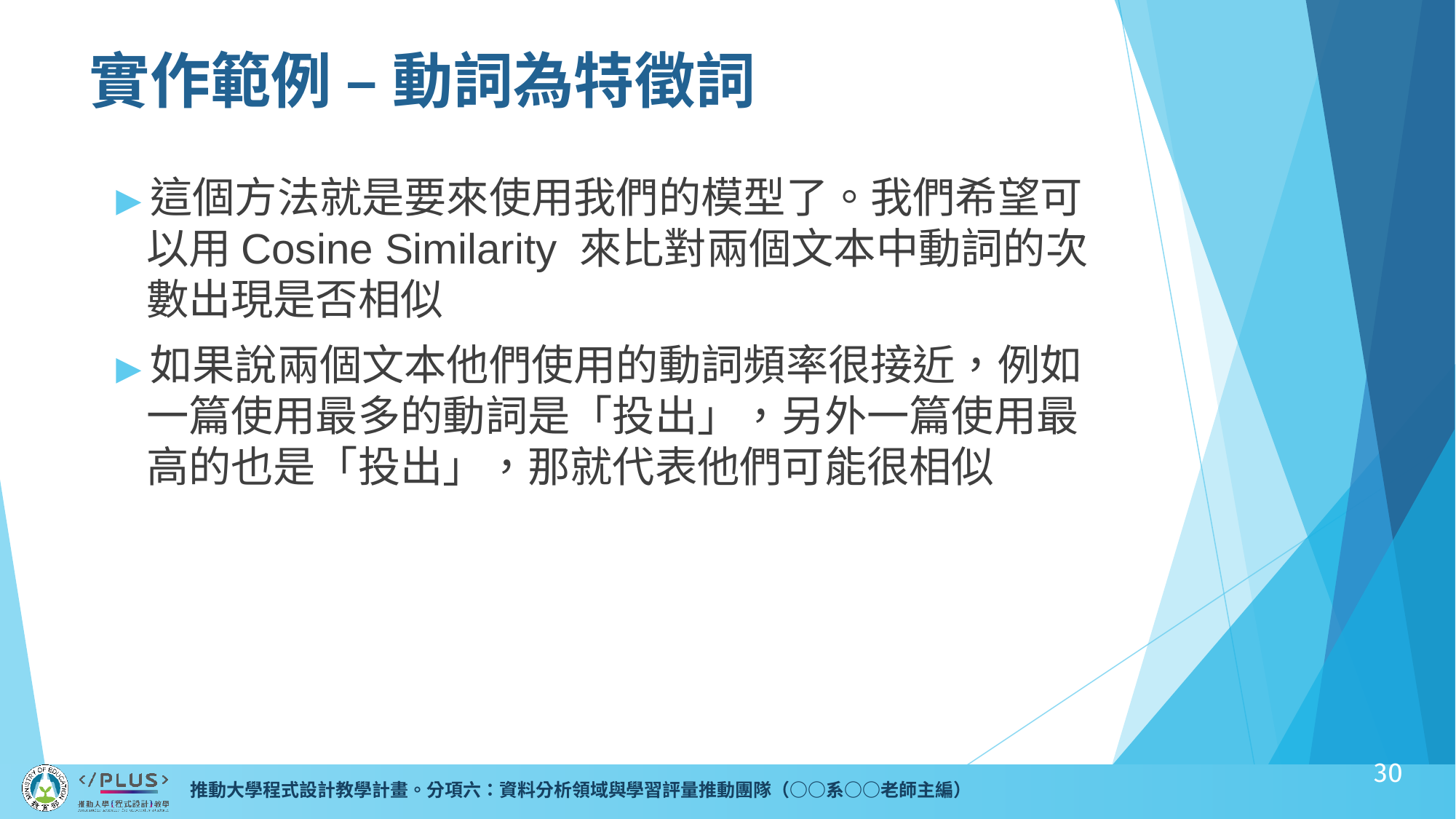

# 實作範例 – 動詞為特徵詞
這個方法就是要來使用我們的模型了。我們希望可以用Cosine Similarity 來比對兩個文本中動詞的次數出現是否相似
如果說兩個文本他們使用的動詞頻率很接近，例如一篇使用最多的動詞是「投出」，另外一篇使用最高的也是「投出」，那就代表他們可能很相似
30